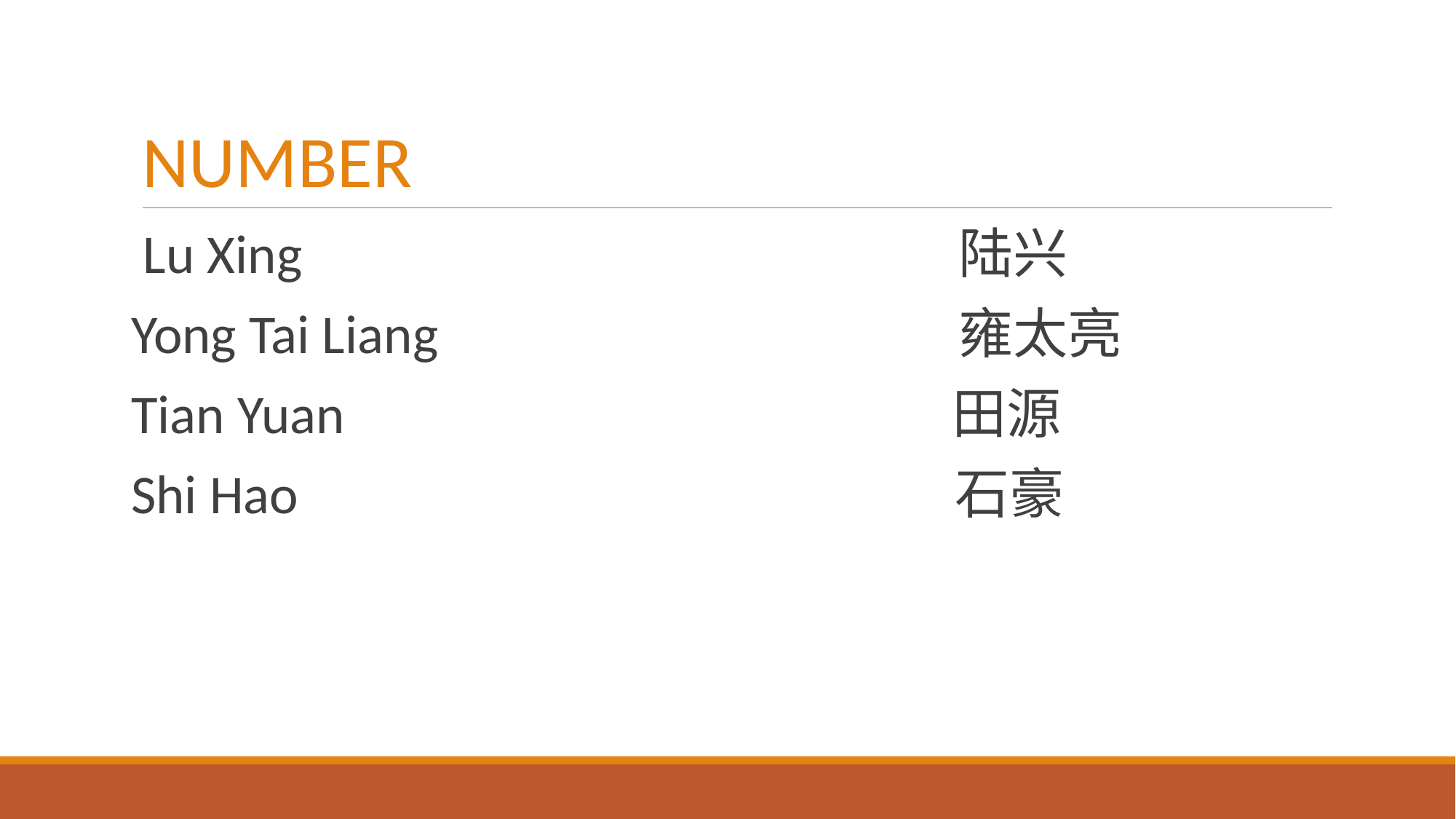

# NUMBER
Lu Xing                                                    陆兴
Yong Tai Liang                                         雍太亮
Tian Yuan                                                田源
Shi Hao                                                    石豪